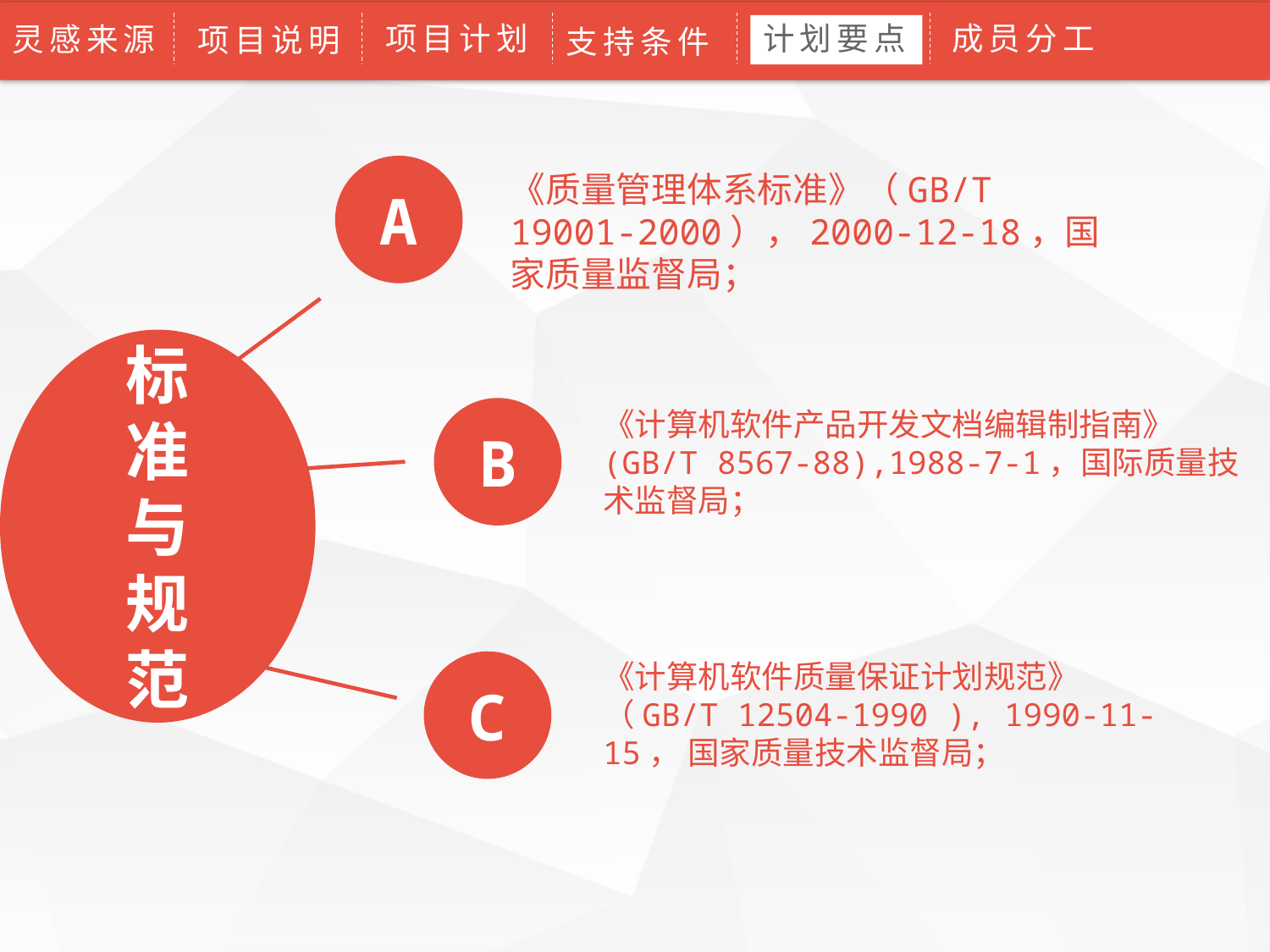

项目计划
计划要点
成员分工
论文绪论
灵感来源
研究背景
研究方法
研究结果
问题讨论
论文总结

项目说明

支持条件
A
《质量管理体系标准》（GB/T 19001-2000），2000-12-18，国家质量监督局；
标
准
与
规
范
B
《计算机软件产品开发文档编辑制指南》(GB/T 8567-88),1988-7-1，国际质量技术监督局；
《计算机软件质量保证计划规范》（GB/T 12504-1990 ), 1990-11-15， 国家质量技术监督局；
C